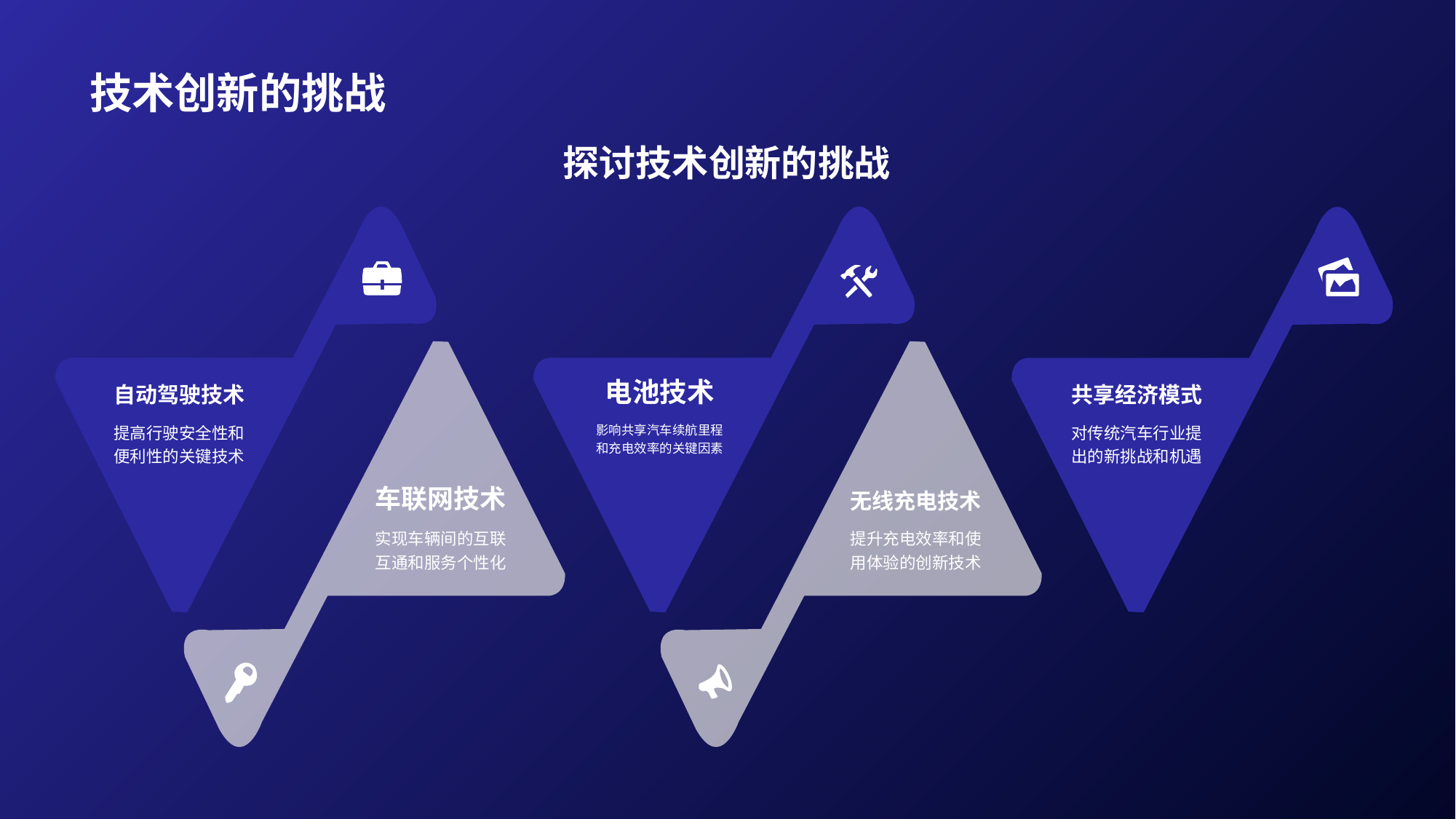

# 技术创新的挑战
探讨技术创新的挑战

电池技术
影响共享汽车续航里程和充电效率的关键因素

自动驾驶技术
提高行驶安全性和便利性的关键技术

共享经济模式
对传统汽车行业提出的新挑战和机遇

无线充电技术
提升充电效率和使用体验的创新技术

车联网技术
实现车辆间的互联互通和服务个性化